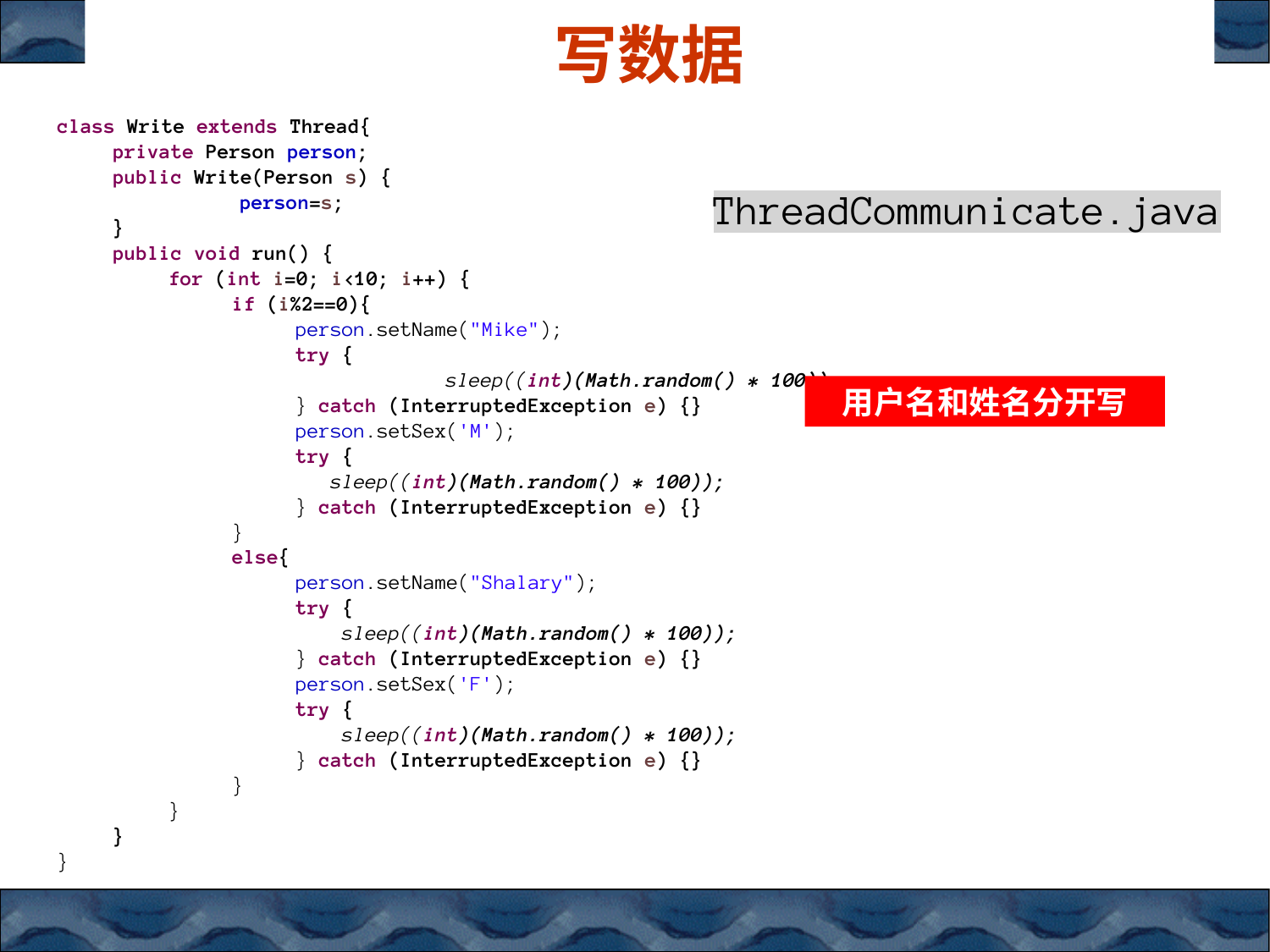

# 写数据
class Write extends Thread{
private Person person;
public Write(Person s) {
	person=s;
}
public void run() {
for (int i=0; i<10; i++) {
if (i%2==0){
person.setName("Mike");
try {
	  sleep((int)(Math.random() * 100));
} catch (InterruptedException e) {}
person.setSex('M');
try {
   sleep((int)(Math.random() * 100));
} catch (InterruptedException e) {}
}
else{
person.setName("Shalary");
try {
    sleep((int)(Math.random() * 100));
} catch (InterruptedException e) {}
person.setSex('F');
try {
    sleep((int)(Math.random() * 100));
} catch (InterruptedException e) {}
}
}
}
}
ThreadCommunicate.java
用户名和姓名分开写